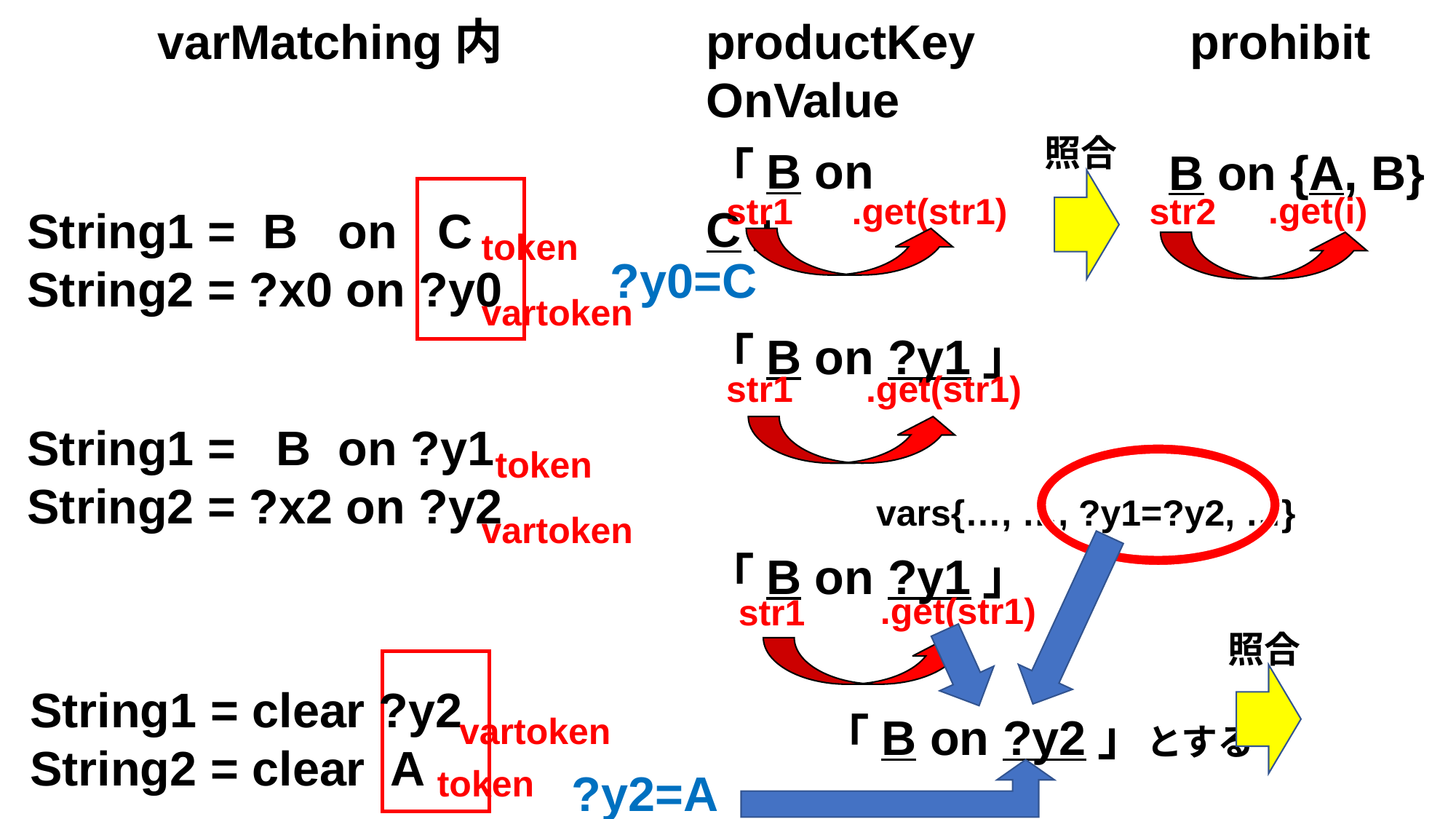

varMatching内
productKeyOnValue
prohibit
照合
「B on C」
B on {A, B}

.get(i)
str1
.get(str1)
str2
String1 =  B   on   C
String2 = ?x0 on ?y0
token

?y0=C
vartoken
「B on ?y1」
str1
.get(str1)
String1 =   B  on ?y1
String2 = ?x2 on ?y2

token

vars{…, …, ?y1=?y2, …}
vartoken

「B on ?y1」
.get(str1)
str1
照合

String1 = clear ?y2
String2 = clear  A
「B on ?y2」とする
vartoken
token
?y2=A